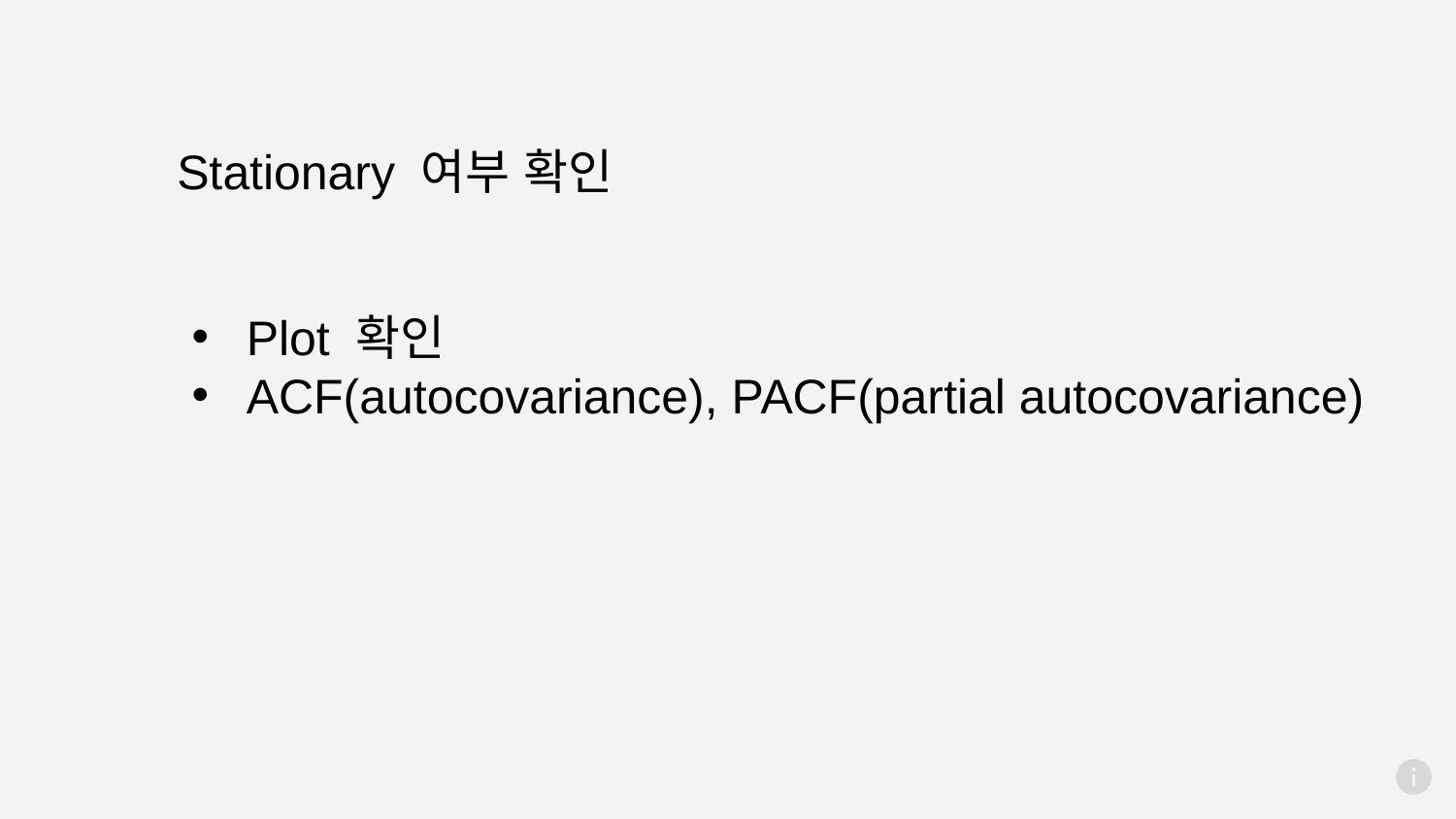

Stationary 여부 확인
Plot 확인
ACF(autocovariance), PACF(partial autocovariance)